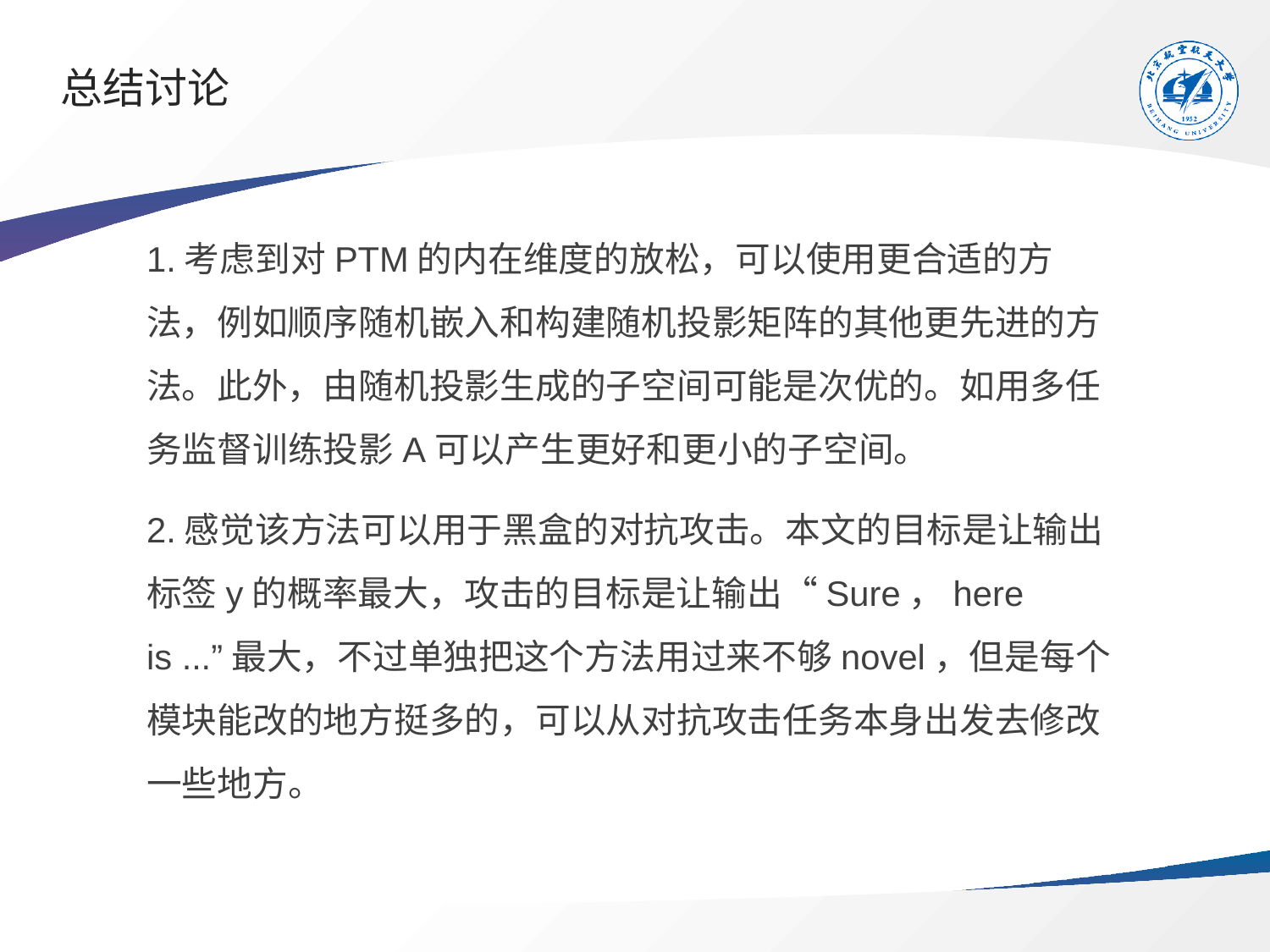

# 总结讨论
1.考虑到对PTM的内在维度的放松，可以使用更合适的方法，例如顺序随机嵌入和构建随机投影矩阵的其他更先进的方法。此外，由随机投影生成的子空间可能是次优的。如用多任务监督训练投影A可以产生更好和更小的子空间。
2.感觉该方法可以用于黑盒的对抗攻击。本文的目标是让输出标签y的概率最大，攻击的目标是让输出“Sure，here is ...”最大，不过单独把这个方法用过来不够novel，但是每个模块能改的地方挺多的，可以从对抗攻击任务本身出发去修改一些地方。